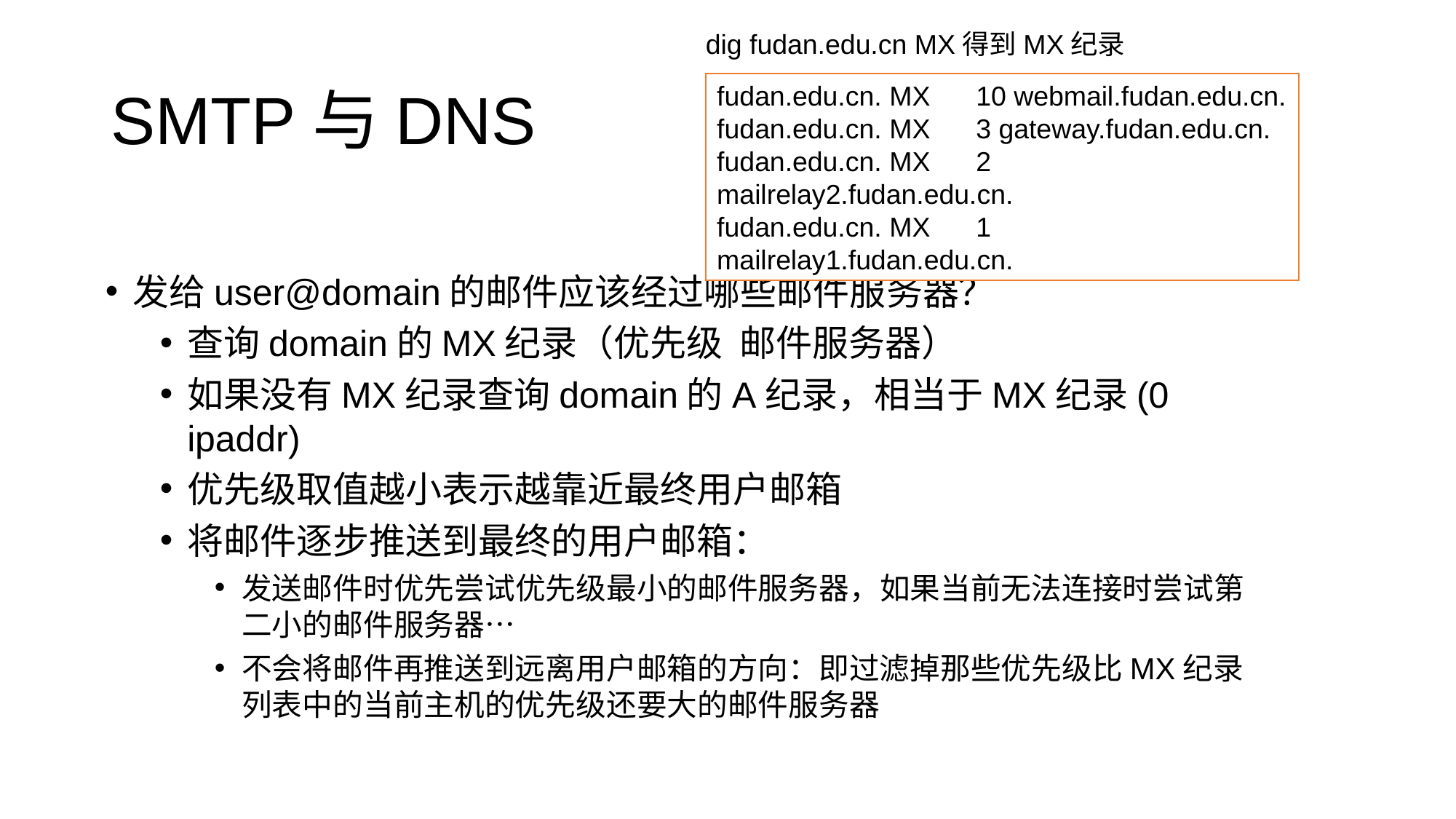

dig fudan.edu.cn MX得到MX纪录
# SMTP与DNS
fudan.edu.cn. MX      10 webmail.fudan.edu.cn.
fudan.edu.cn. MX      3 gateway.fudan.edu.cn.
fudan.edu.cn. MX      2 mailrelay2.fudan.edu.cn.
fudan.edu.cn. MX      1 mailrelay1.fudan.edu.cn.
发给user@domain的邮件应该经过哪些邮件服务器？
查询domain的MX纪录（优先级  邮件服务器）
如果没有MX纪录查询domain的A纪录，相当于MX纪录(0 ipaddr)
优先级取值越小表示越靠近最终用户邮箱
将邮件逐步推送到最终的用户邮箱：
发送邮件时优先尝试优先级最小的邮件服务器，如果当前无法连接时尝试第二小的邮件服务器…
不会将邮件再推送到远离用户邮箱的方向：即过滤掉那些优先级比MX纪录列表中的当前主机的优先级还要大的邮件服务器